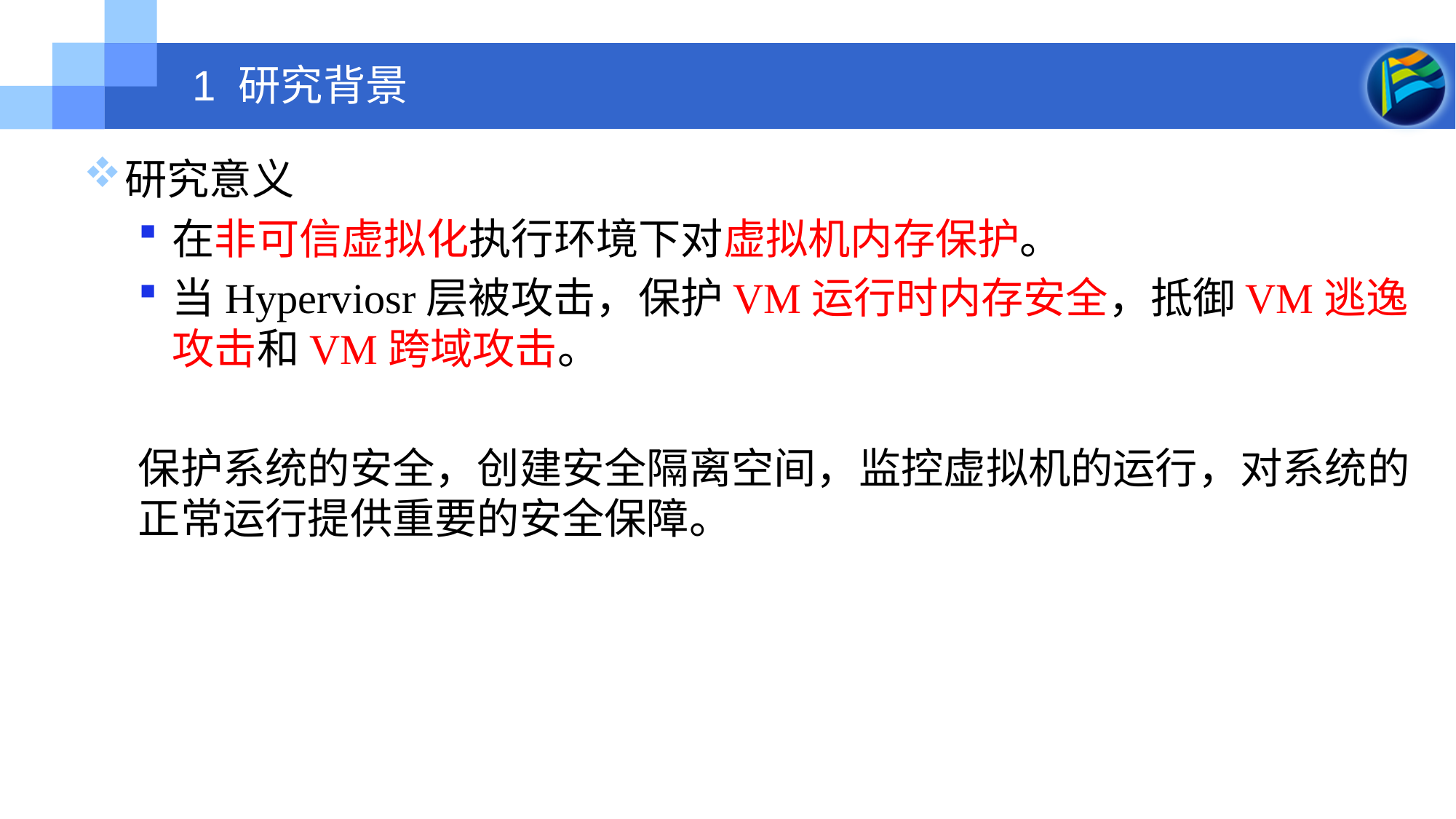

# 1 研究背景
研究意义
在非可信虚拟化执行环境下对虚拟机内存保护。
当Hyperviosr层被攻击，保护VM运行时内存安全，抵御VM逃逸攻击和VM跨域攻击。

保护系统的安全，创建安全隔离空间，监控虚拟机的运行，对系统的正常运行提供重要的安全保障。

5